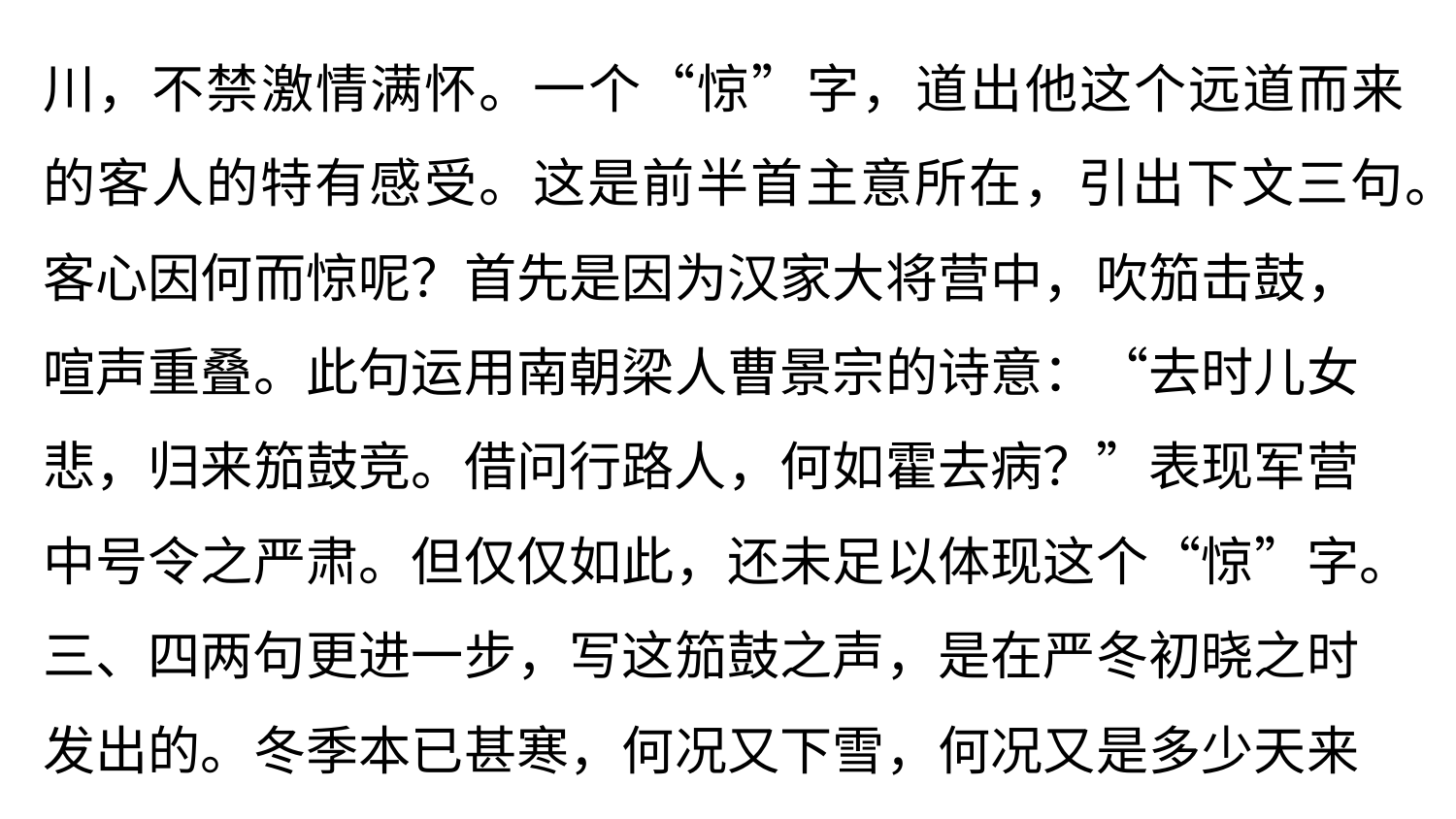

川，不禁激情满怀。一个“惊”字，道出他这个远道而来的客人的特有感受。这是前半首主意所在，引出下文三句。
客心因何而惊呢？首先是因为汉家大将营中，吹笳击鼓，喧声重叠。此句运用南朝梁人曹景宗的诗意：“去时儿女悲，归来笳鼓竞。借问行路人，何如霍去病？”表现军营中号令之严肃。但仅仅如此，还未足以体现这个“惊”字。三、四两句更进一步，写这笳鼓之声，是在严冬初晓之时发出的。冬季本已甚寒，何况又下雪，何况又是多少天来